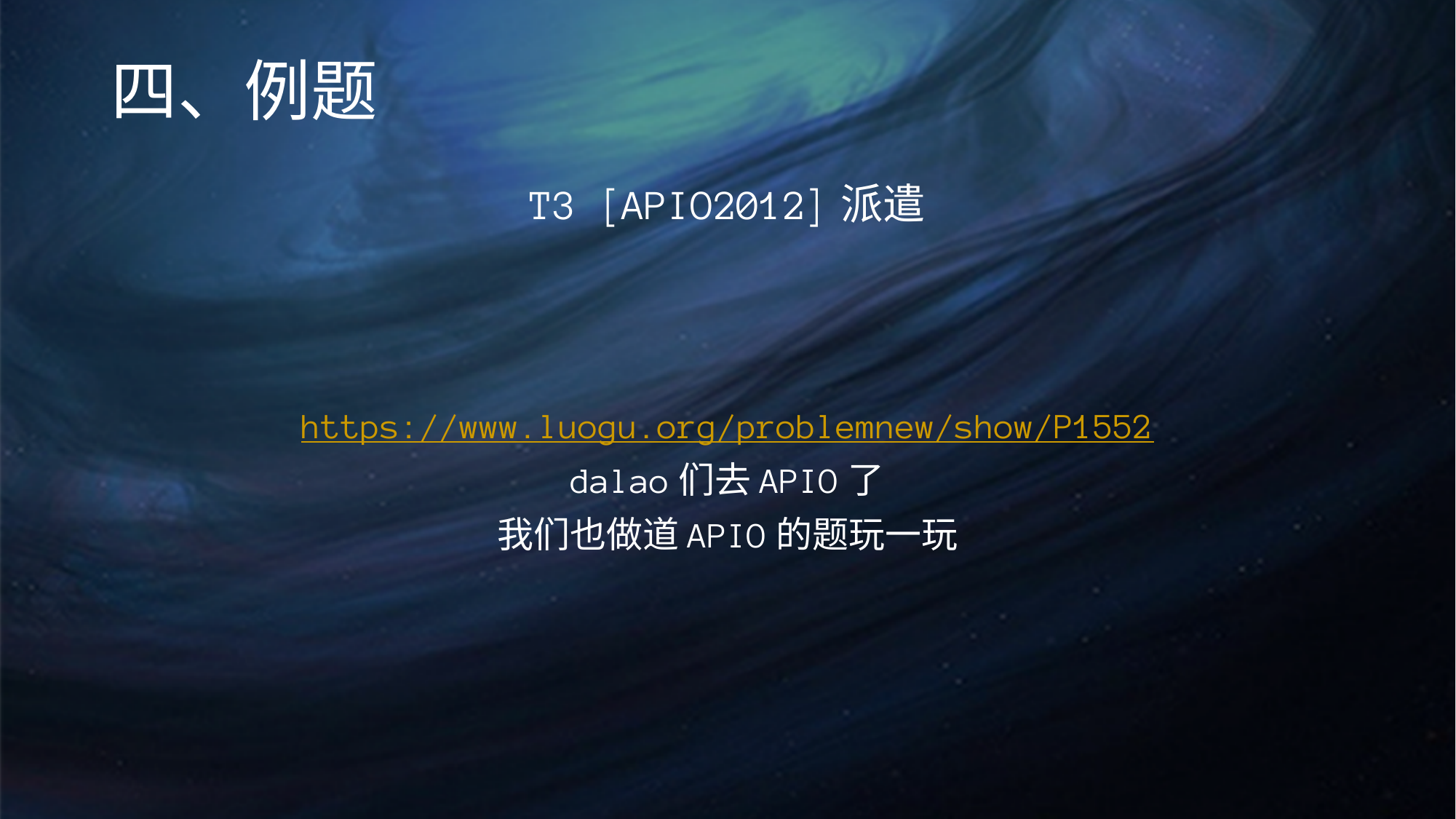

# 四、例题
T3 [APIO2012]派遣

https://www.luogu.org/problemnew/show/P1552
dalao们去APIO了
我们也做道APIO的题玩一玩